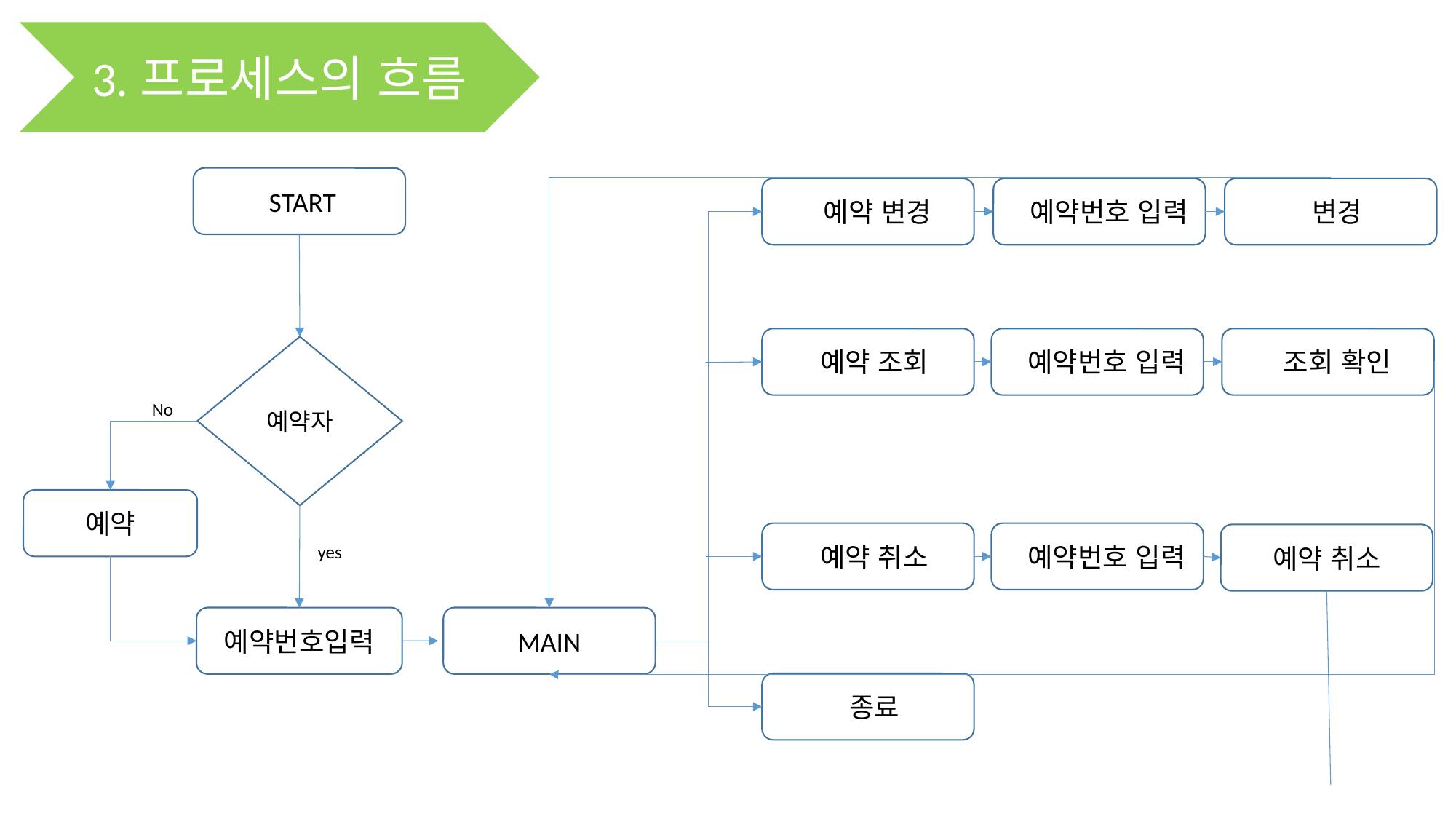

3.프로세스의 흐름
 START
  예약번호 입력
 변경
  예약 변경
 No
 예약 조회
  예약번호 입력
  조회 확인
예약자
 yes
예약
  예약번호 입력
 예약 취소
예약 취소
예약번호입력
MAIN
 종료